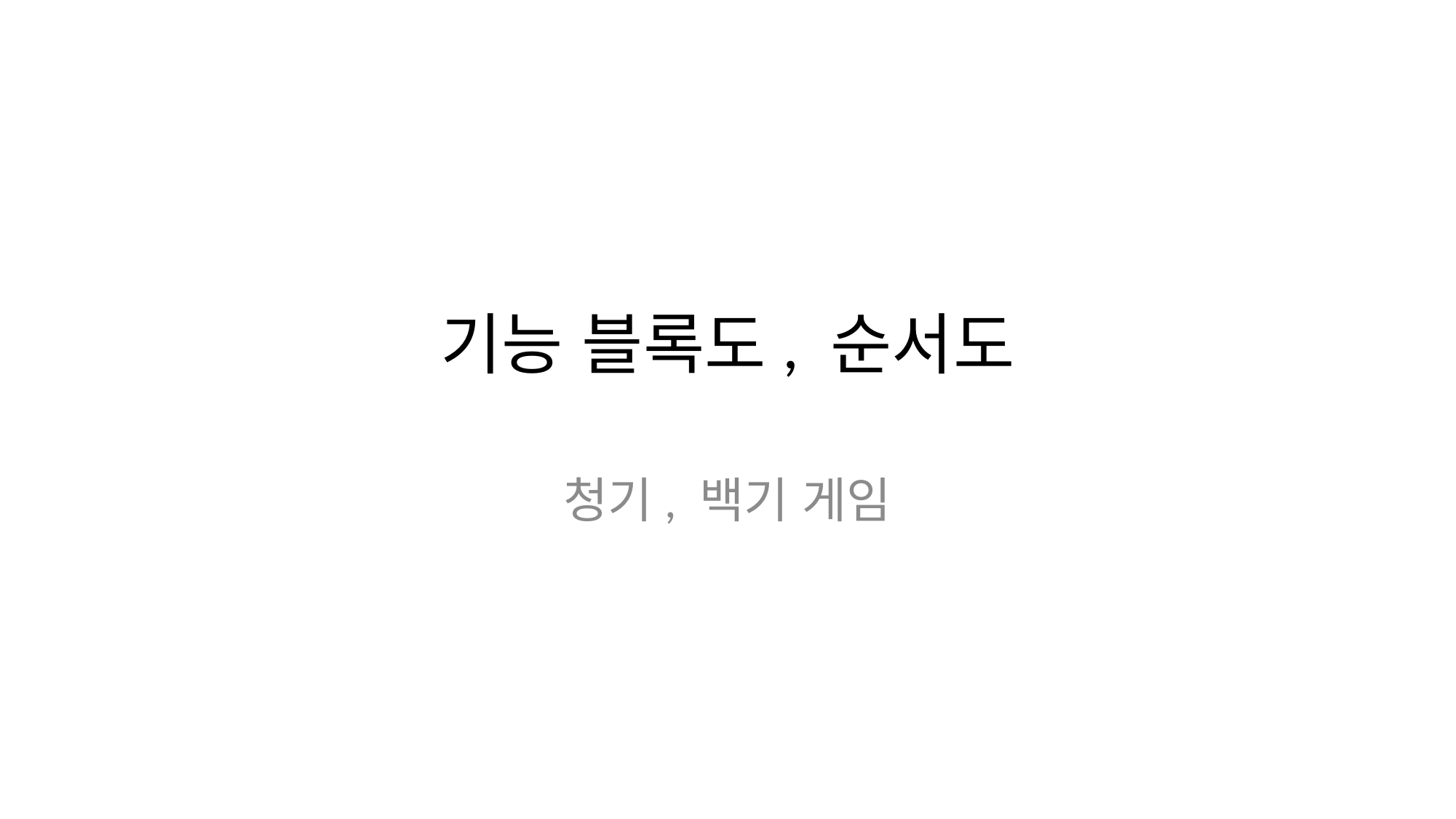

# 기능 블록도, 순서도
청기, 백기 게임